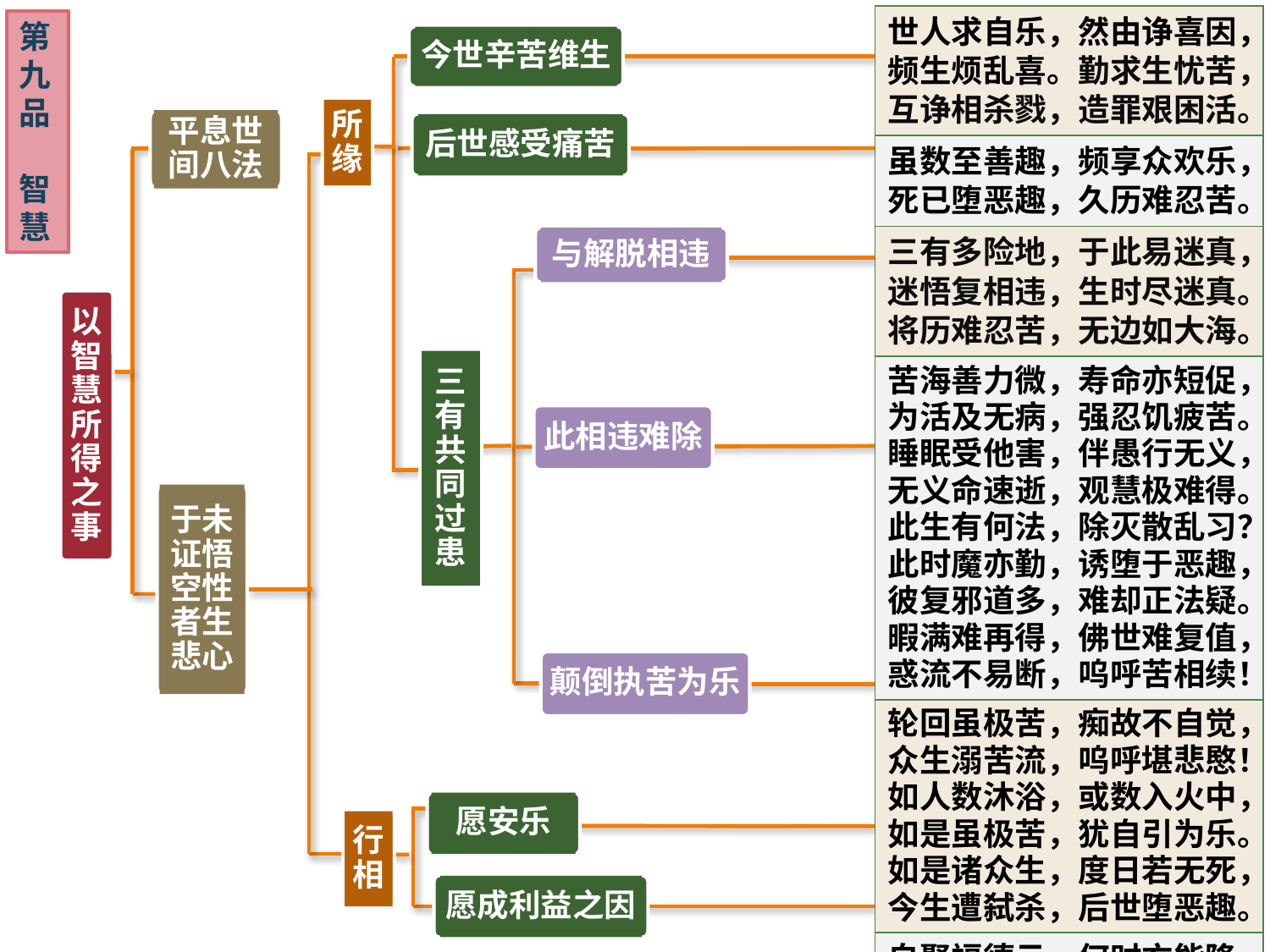

| 世人求自乐，然由诤喜因，频生烦乱喜。勤求生忧苦，互诤相杀戮，造罪艰困活。 |
| --- |
| 虽数至善趣，频享众欢乐，死已堕恶趣，久历难忍苦。 |
| 三有多险地，于此易迷真，迷悟复相违，生时尽迷真。将历难忍苦，无边如大海。 |
| 苦海善力微，寿命亦短促，为活及无病，强忍饥疲苦。睡眠受他害，伴愚行无义，无义命速逝，观慧极难得。此生有何法，除灭散乱习？此时魔亦勤，诱堕于恶趣，彼复邪道多，难却正法疑。暇满难再得，佛世难复值，惑流不易断，呜呼苦相续！ |
| 轮回虽极苦，痴故不自觉，众生溺苦流，呜呼堪悲愍！如人数沐浴，或数入火中，如是虽极苦，犹自引为乐。如是诸众生，度日若无死，今生遭弑杀，后世堕恶趣。 |
| 自聚福德云，何时方能降，利生安乐雨，为众息苦火？ |
| 何时心无缘，诚敬集福德，于执有众生，开示空性理？ |
第九品

智慧

今世辛苦维生

所缘

平息世间八法

后世感受痛苦
与解脱相违

以智慧所得之事

三有共同过患
此相违难除

于未证悟空性者生悲心
颠倒执苦为乐

愿安乐

行相

愿成利益之因